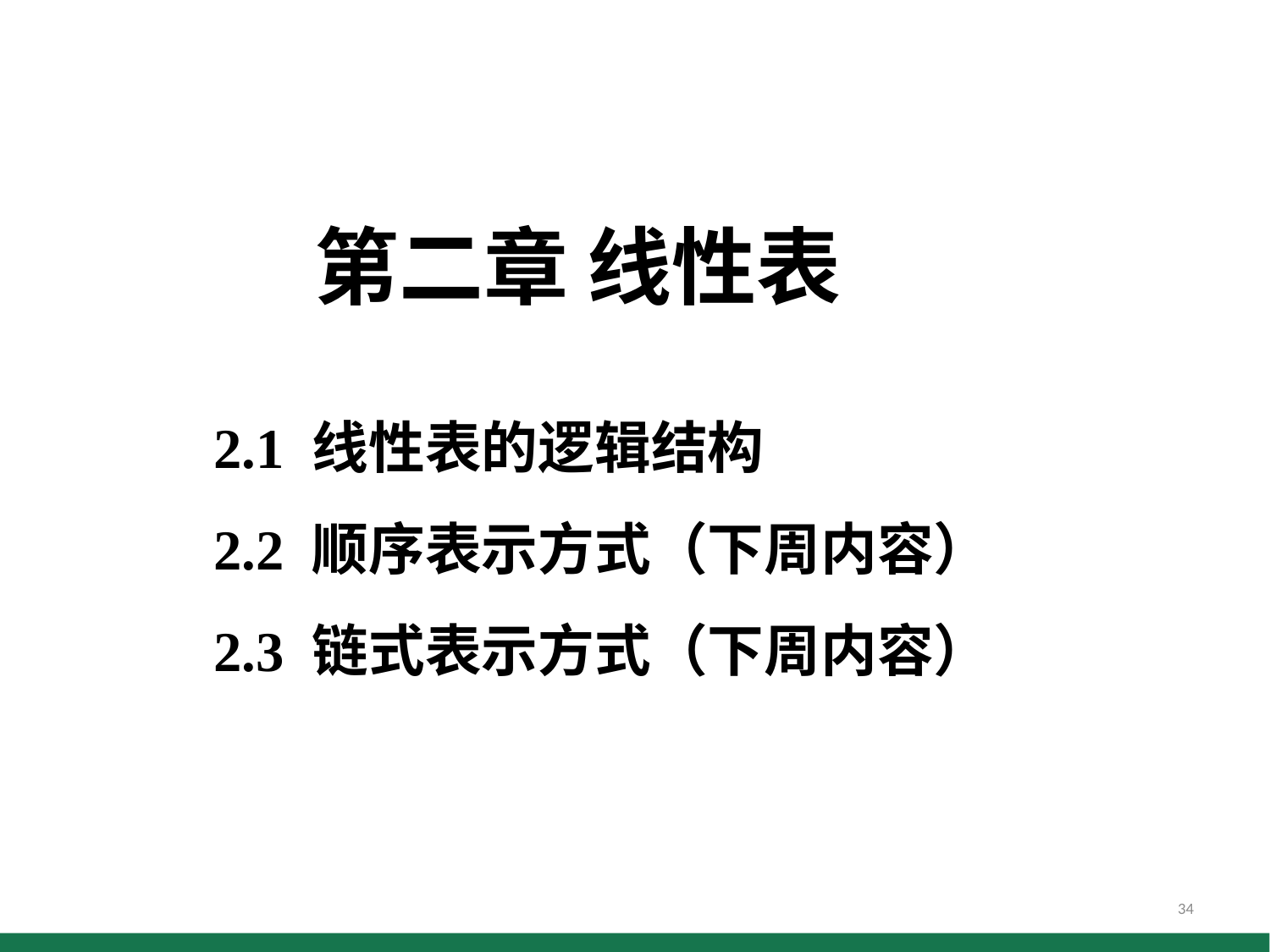

第二章 线性表
2.1 线性表的逻辑结构
2.2 顺序表示方式（下周内容）
2.3 链式表示方式（下周内容）
34